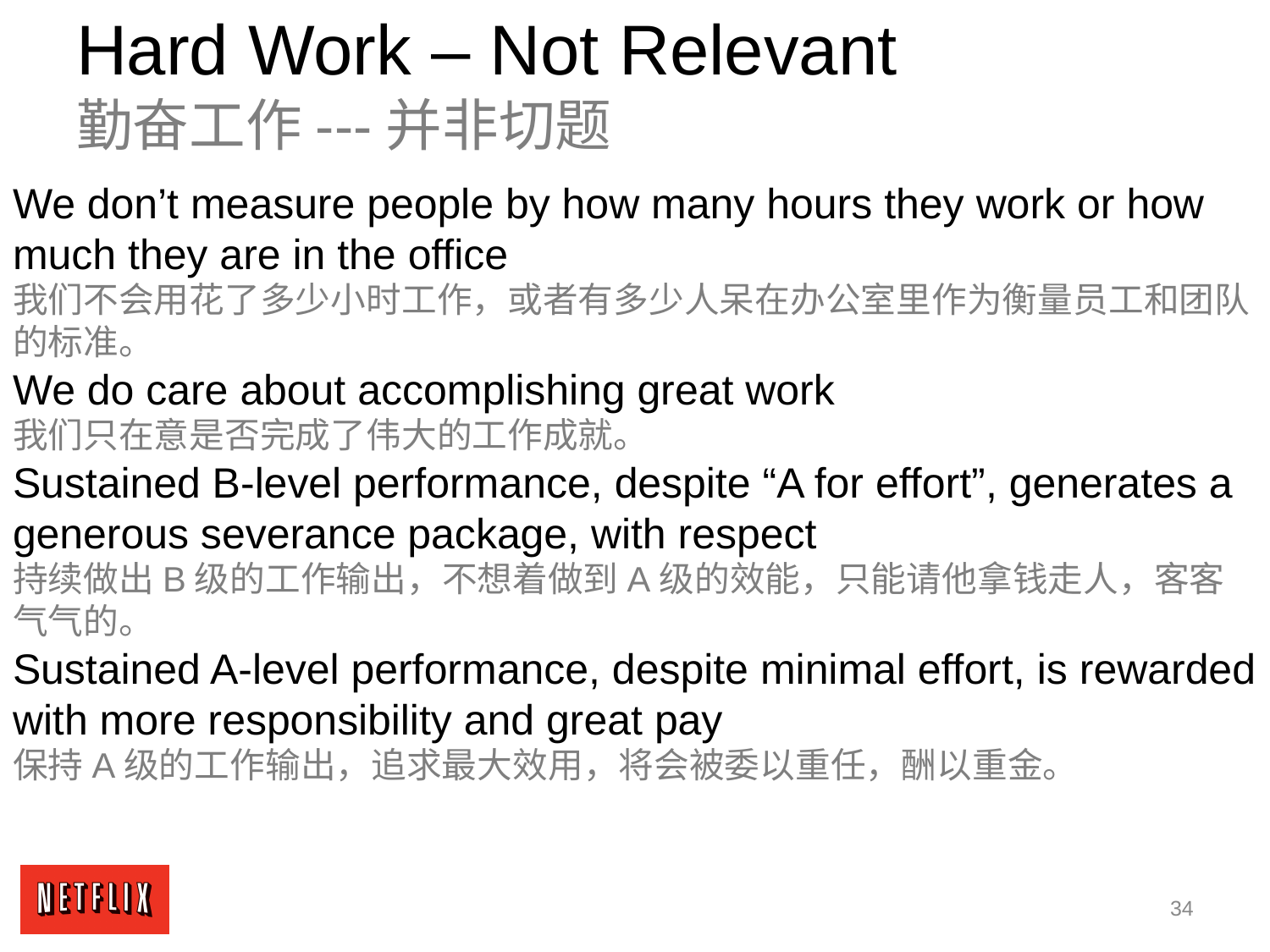

Hard Work – Not Relevant
勤奋工作---并非切题
We don’t measure people by how many hours they work or how much they are in the office
我们不会用花了多少小时工作，或者有多少人呆在办公室里作为衡量员工和团队的标准。
We do care about accomplishing great work
我们只在意是否完成了伟大的工作成就。
Sustained B-level performance, despite “A for effort”, generates a generous severance package, with respect
持续做出B级的工作输出，不想着做到A级的效能，只能请他拿钱走人，客客气气的。
Sustained A-level performance, despite minimal effort, is rewarded with more responsibility and great pay
保持A级的工作输出，追求最大效用，将会被委以重任，酬以重金。
34